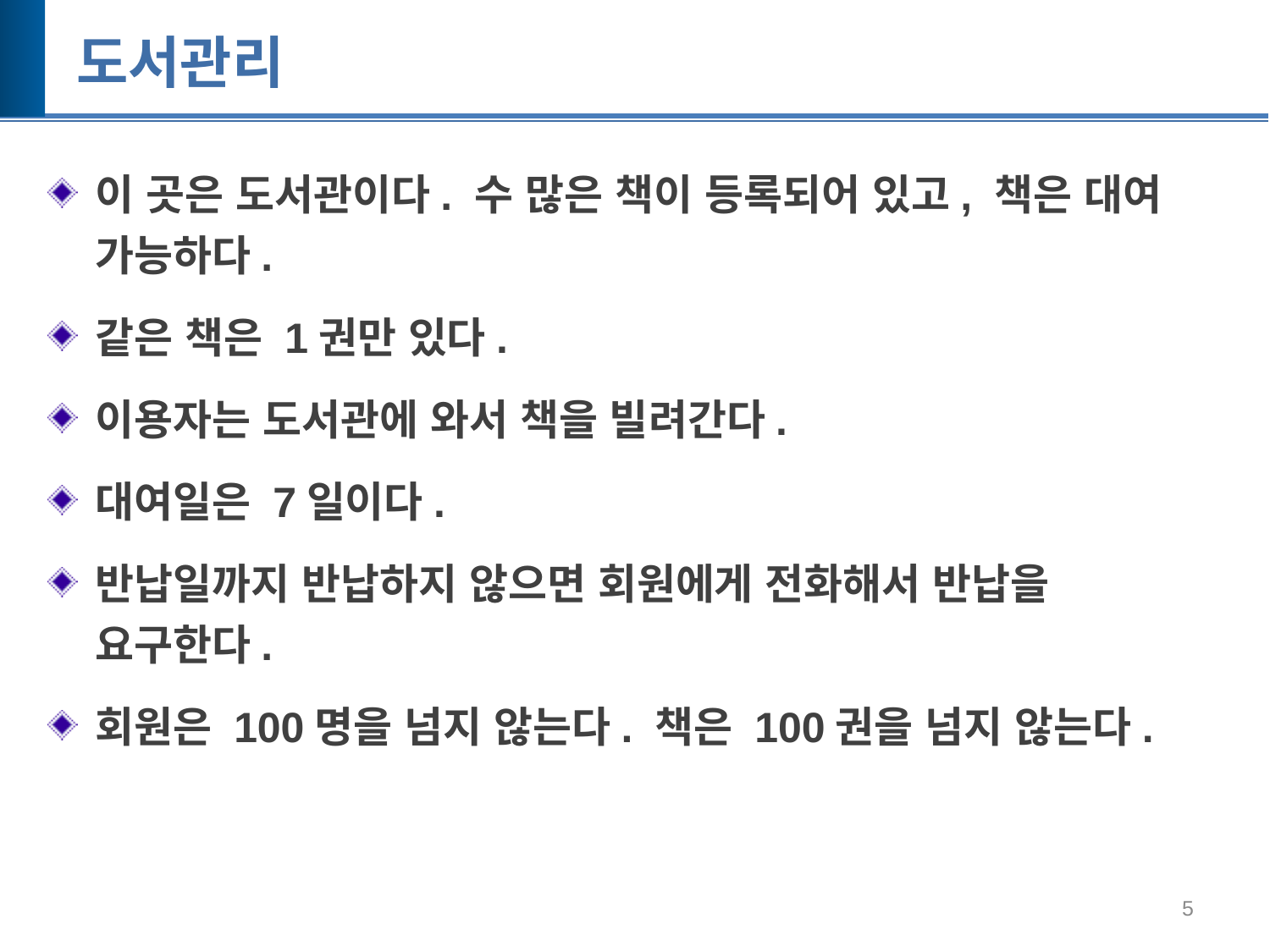

# 도서관리
이 곳은 도서관이다. 수 많은 책이 등록되어 있고, 책은 대여 가능하다.
같은 책은 1권만 있다.
이용자는 도서관에 와서 책을 빌려간다.
대여일은 7일이다.
반납일까지 반납하지 않으면 회원에게 전화해서 반납을 요구한다.
회원은 100명을 넘지 않는다. 책은 100권을 넘지 않는다.

5